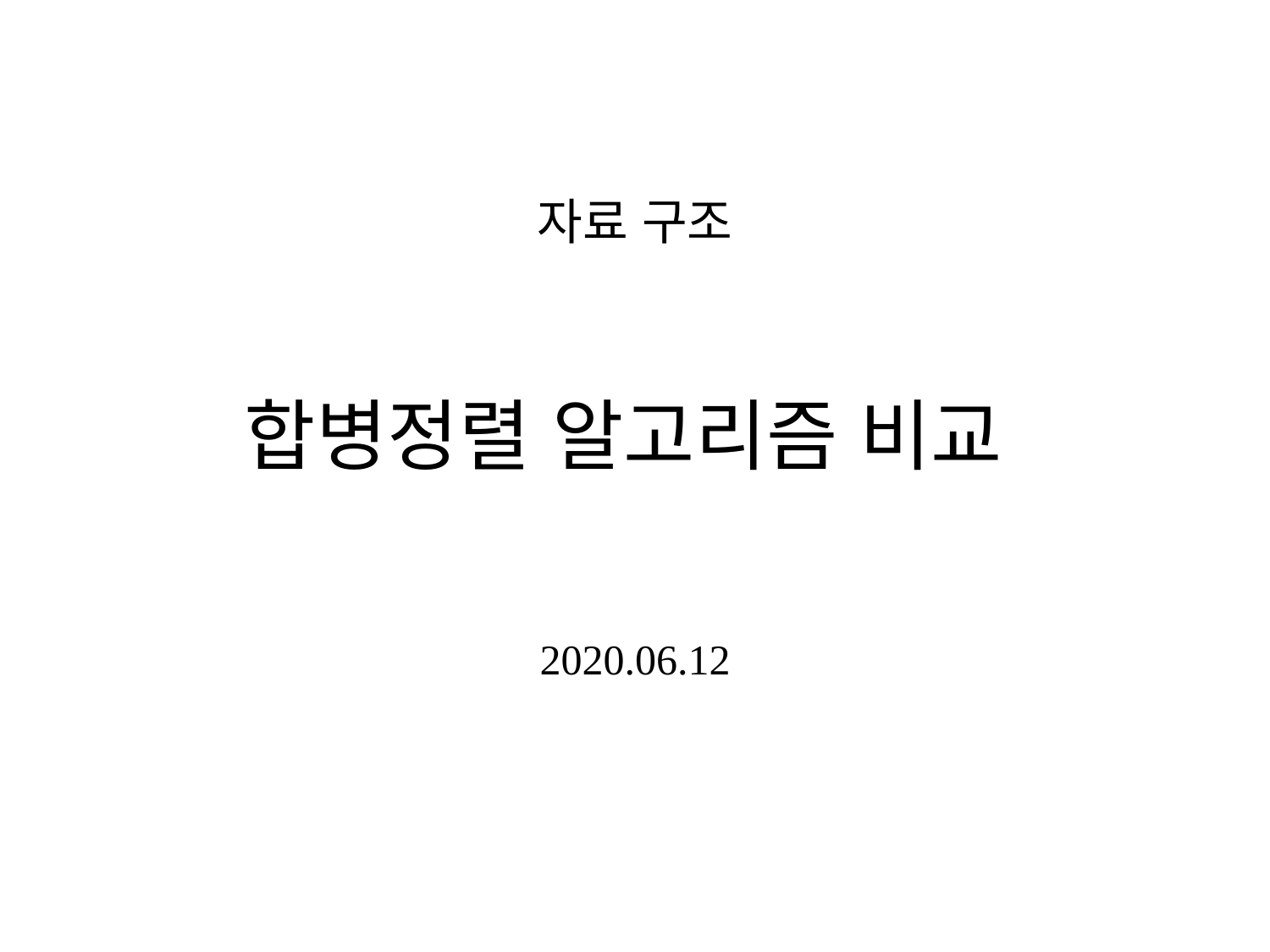

자료 구조
# 합병정렬 알고리즘 비교

2020.06.12